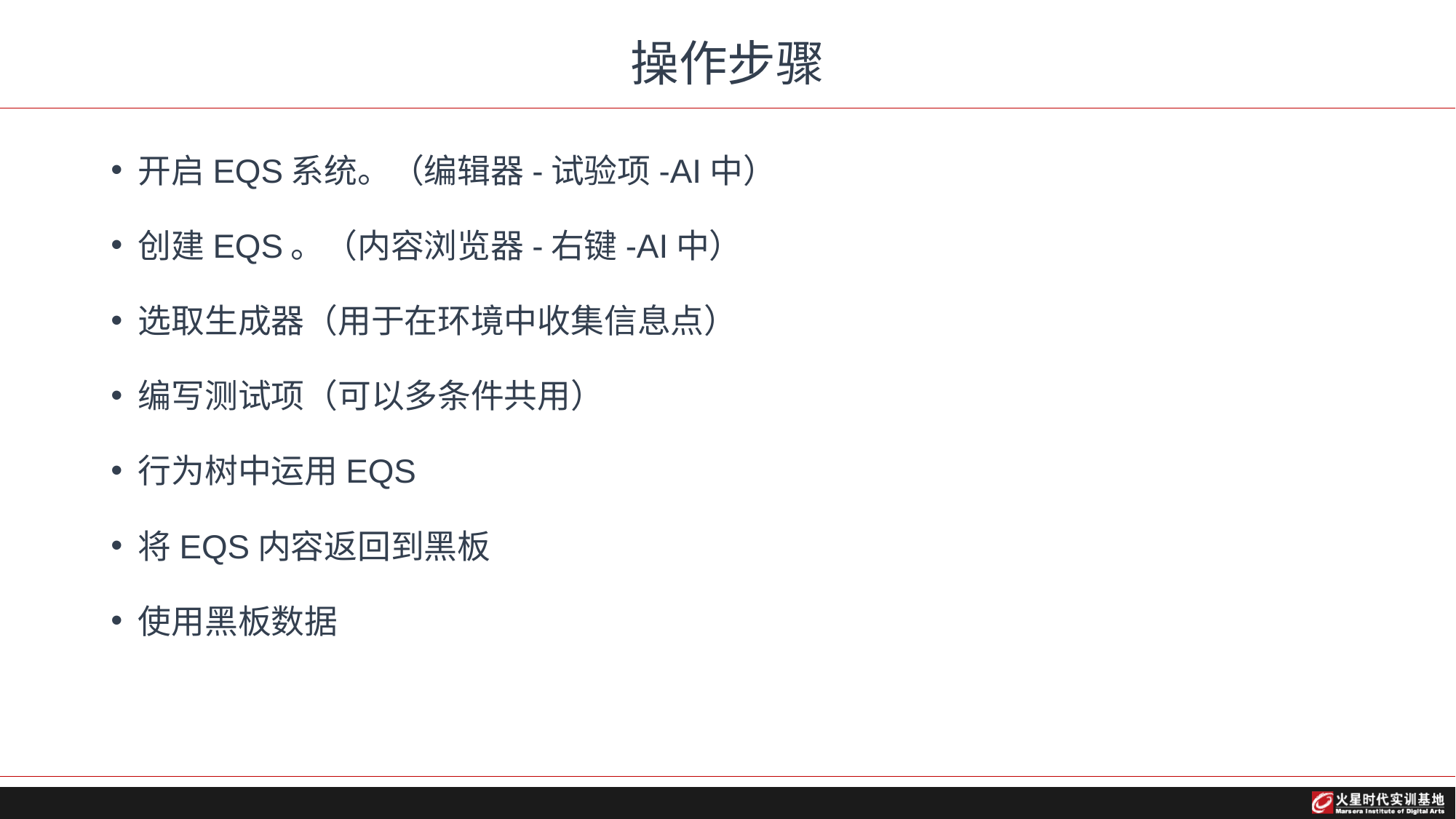

# 操作步骤
开启EQS系统。（编辑器-试验项-AI中）
创建EQS。（内容浏览器-右键-AI中）
选取生成器（用于在环境中收集信息点）
编写测试项（可以多条件共用）
行为树中运用EQS
将EQS内容返回到黑板
使用黑板数据